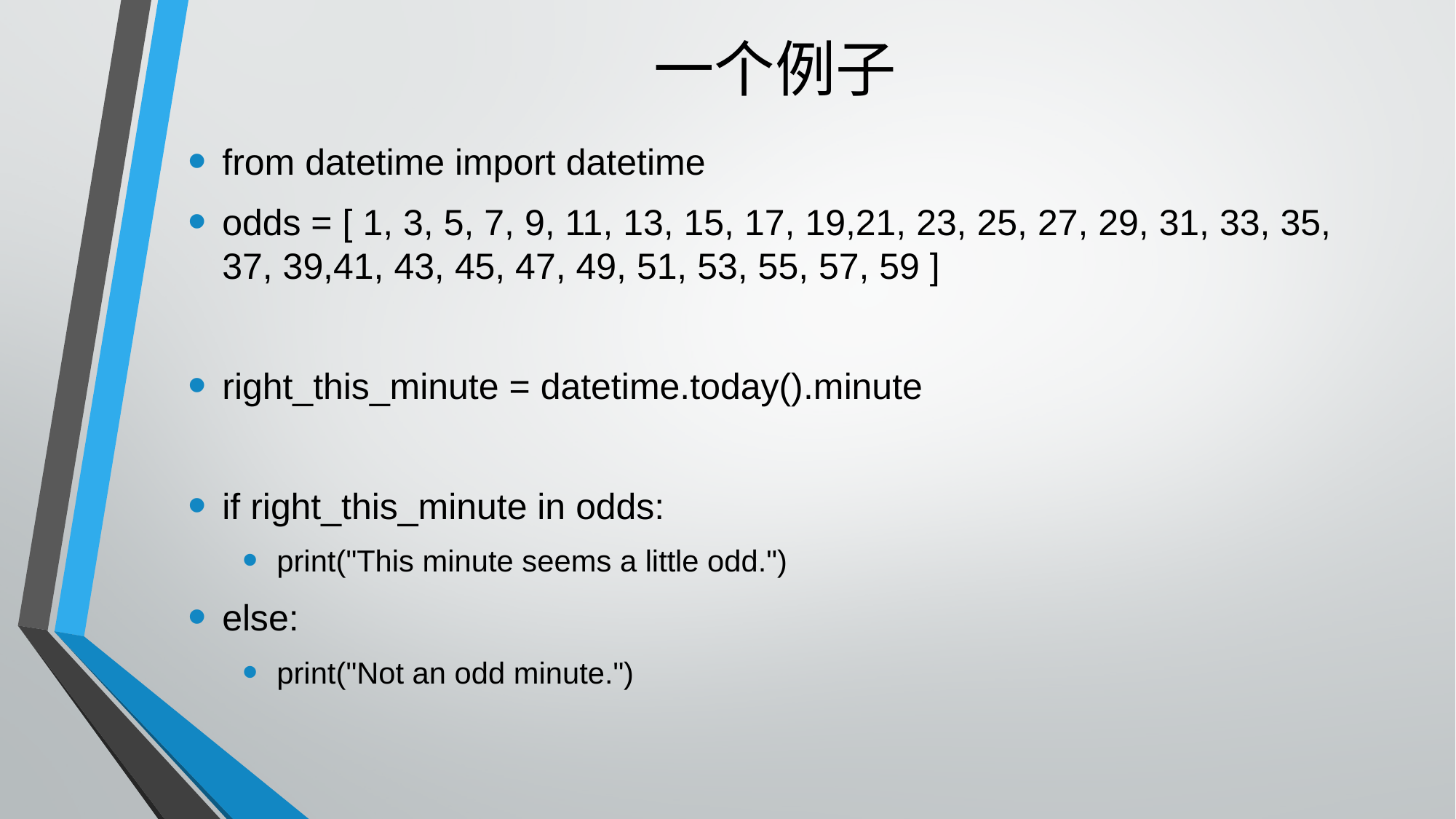

# 一个例子
from datetime import datetime
odds = [ 1, 3, 5, 7, 9, 11, 13, 15, 17, 19,21, 23, 25, 27, 29, 31, 33, 35, 37, 39,41, 43, 45, 47, 49, 51, 53, 55, 57, 59 ]

right_this_minute = datetime.today().minute

if right_this_minute in odds:
print("This minute seems a little odd.")
else:
print("Not an odd minute.")